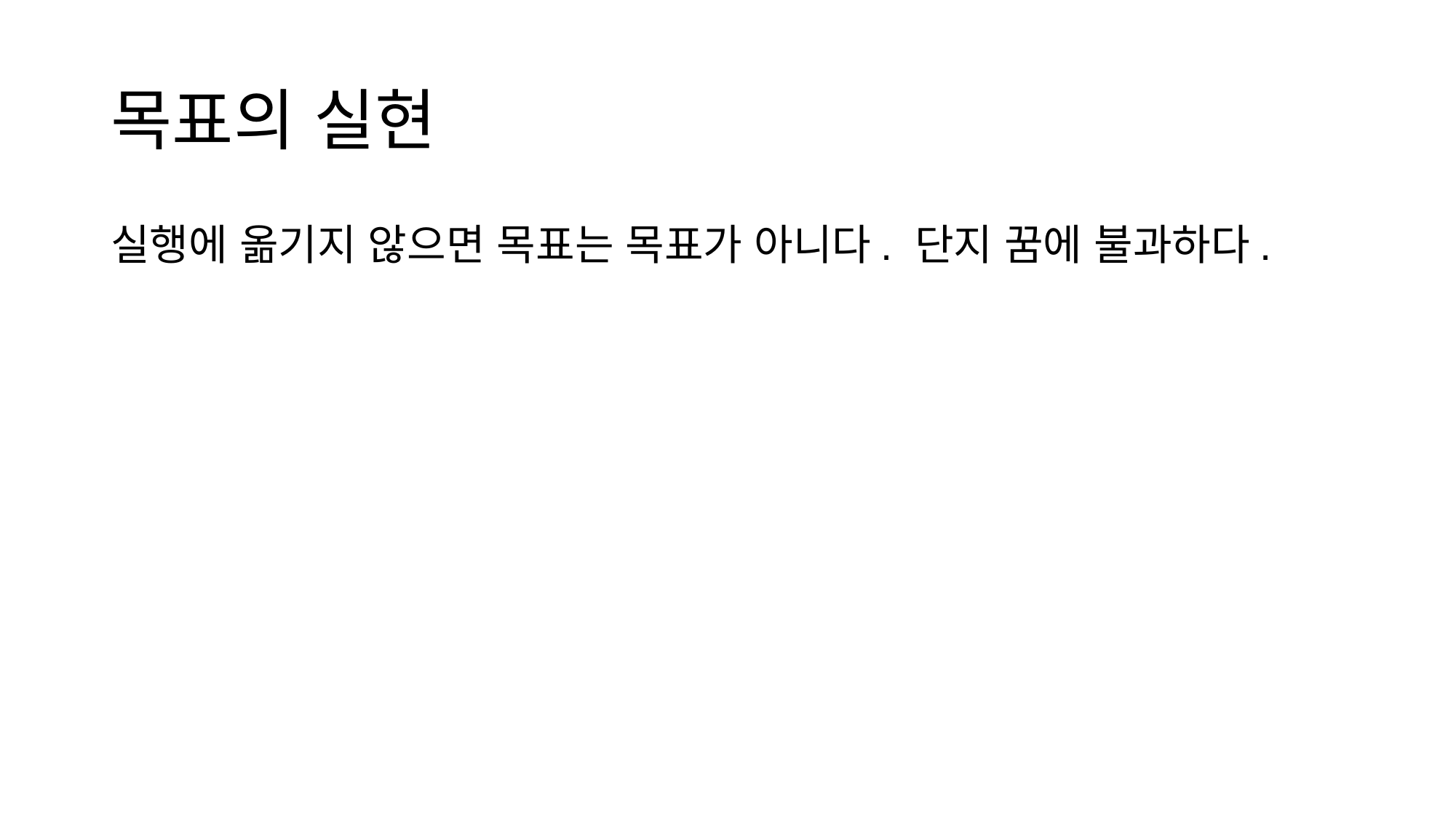

# 목표의 실현
실행에 옮기지 않으면 목표는 목표가 아니다. 단지 꿈에 불과하다.